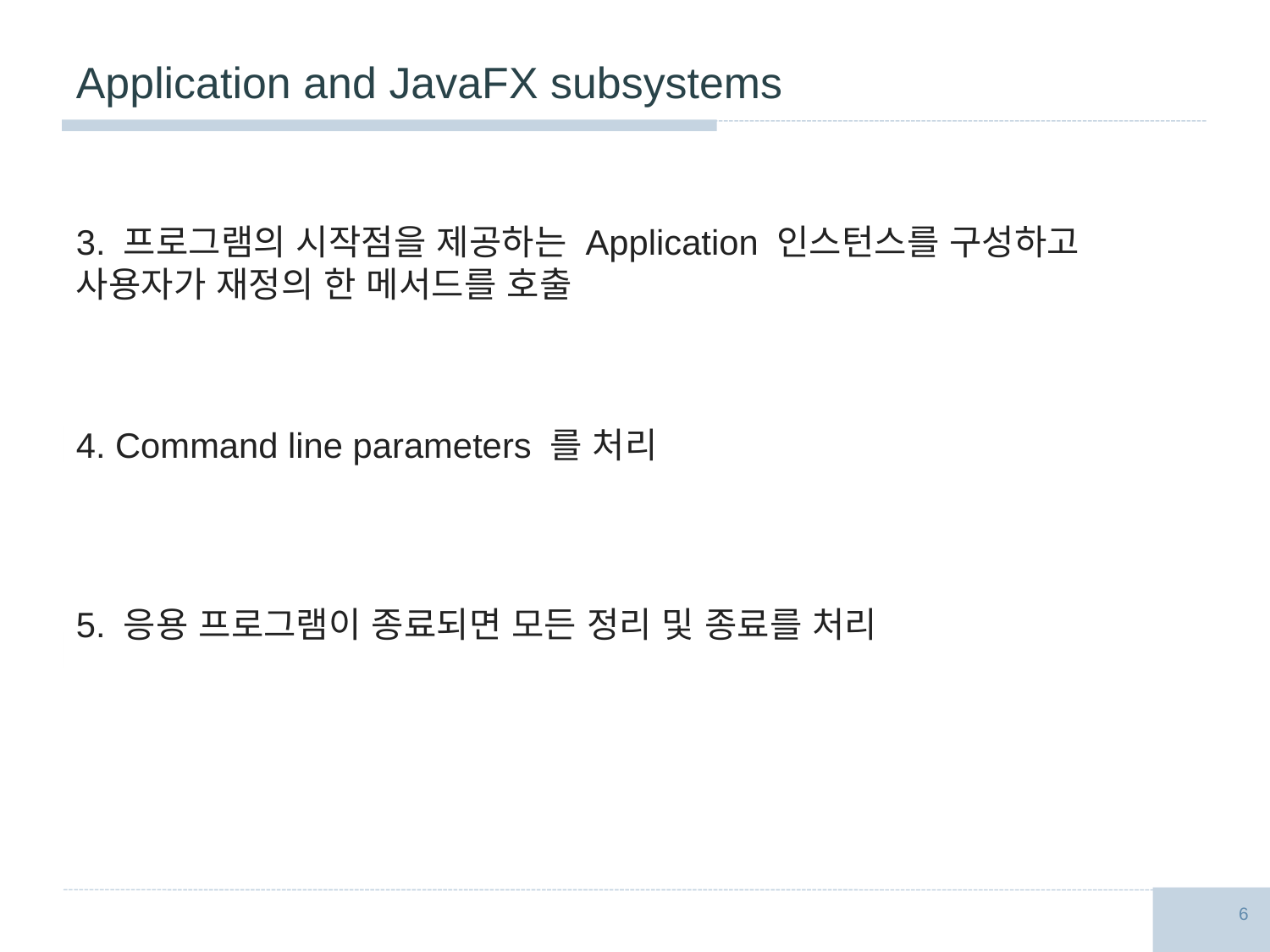

# Application and JavaFX subsystems
3. 프로그램의 시작점을 제공하는 Application 인스턴스를 구성하고 사용자가 재정의 한 메서드를 호출
4. Command line parameters 를 처리

5. 응용 프로그램이 종료되면 모든 정리 및 종료를 처리